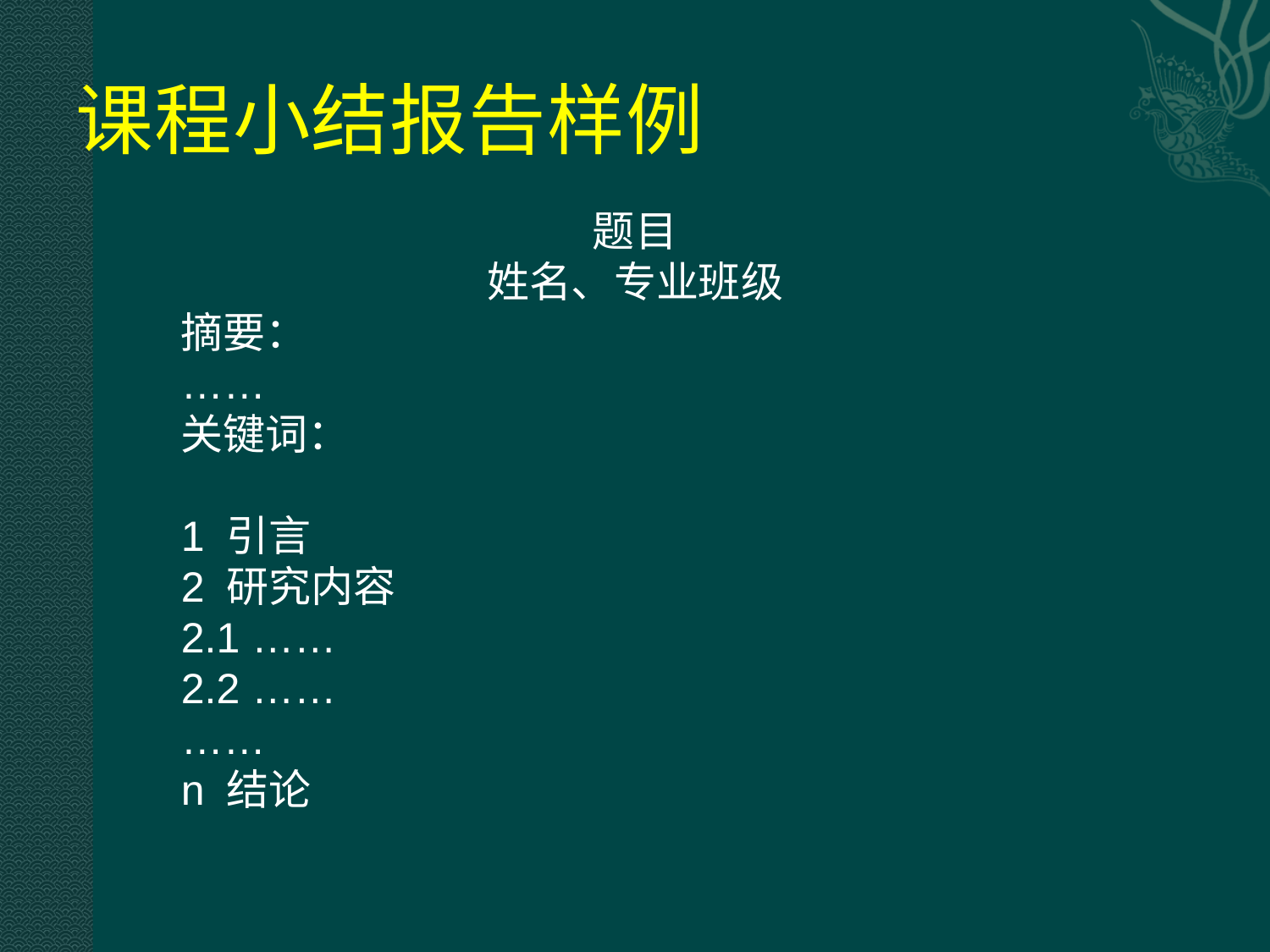

# 课程小结报告样例
题目
姓名、专业班级
摘要：
……
关键词：

1 引言
2 研究内容
2.1 ……
2.2 ……
……
n 结论